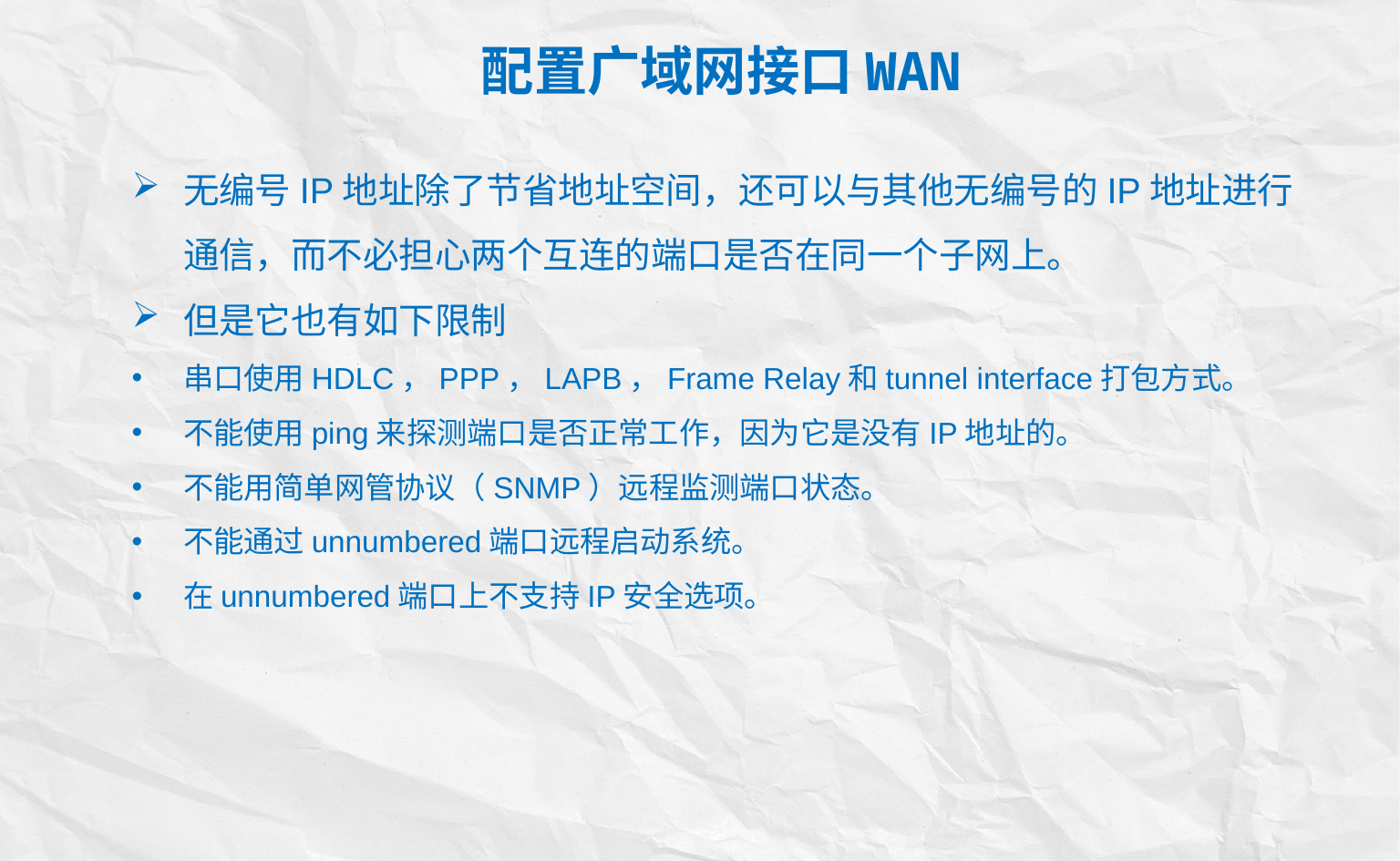

配置广域网接口WAN
无编号IP地址除了节省地址空间，还可以与其他无编号的IP地址进行通信，而不必担心两个互连的端口是否在同一个子网上。
但是它也有如下限制
串口使用HDLC，PPP，LAPB，Frame Relay和tunnel interface打包方式。
不能使用ping来探测端口是否正常工作，因为它是没有IP地址的。
不能用简单网管协议（SNMP）远程监测端口状态。
不能通过unnumbered端口远程启动系统。
在unnumbered端口上不支持IP安全选项。

7